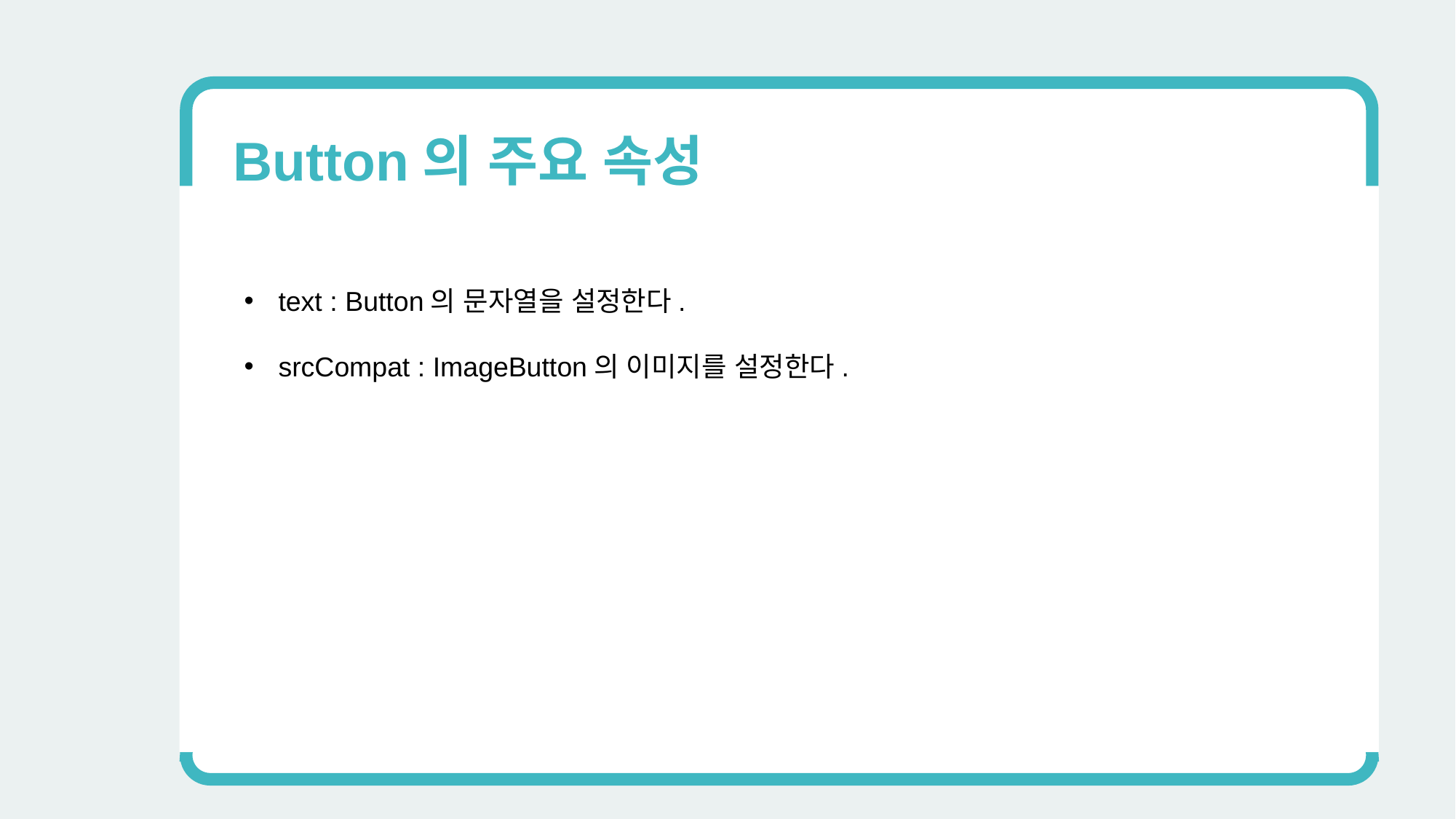

Button의 주요 속성

text : Button의 문자열을 설정한다.
srcCompat : ImageButton의 이미지를 설정한다.